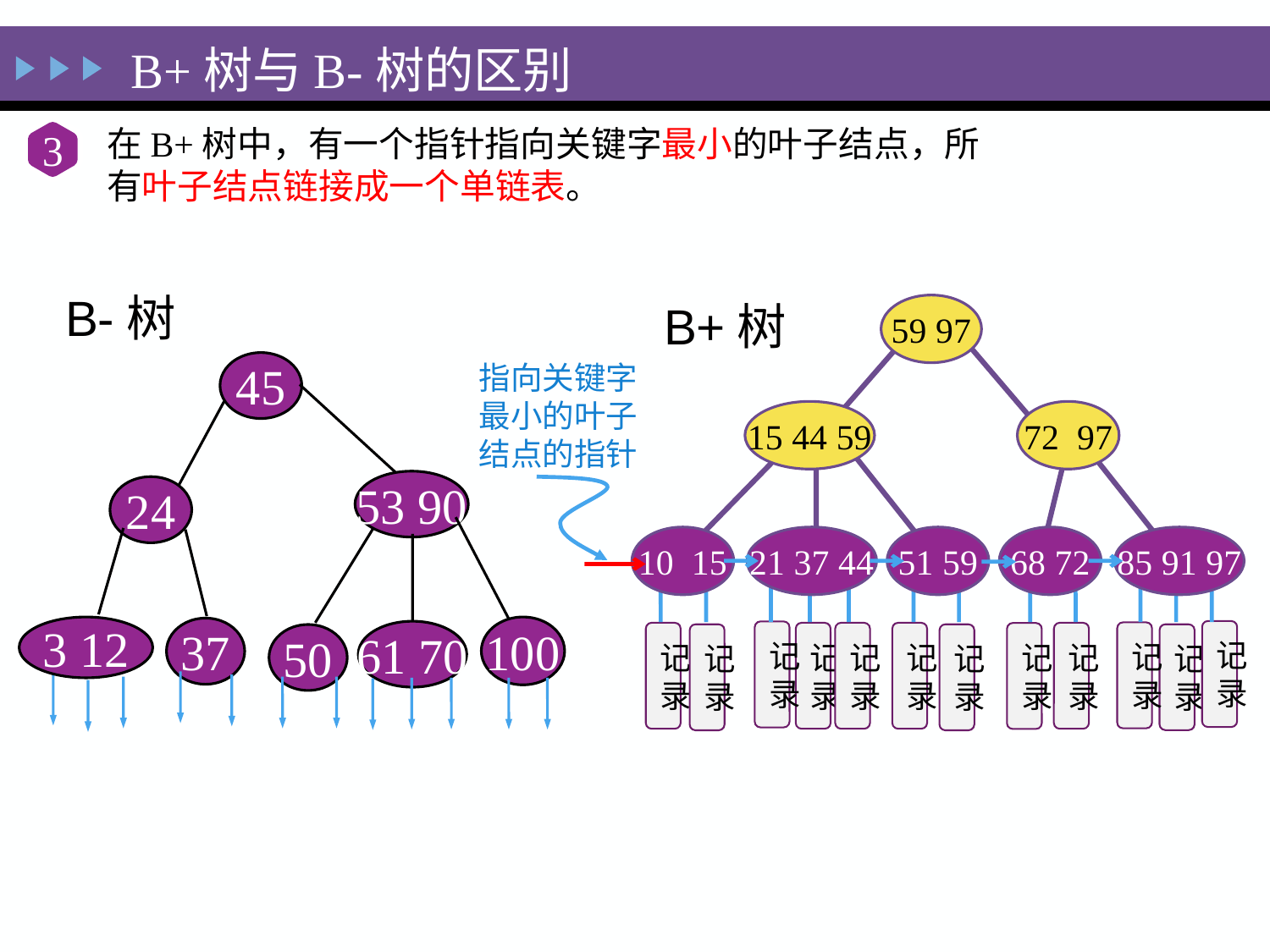

B+树与B-树的区别
在B+树中，有一个指针指向关键字最小的叶子结点，所有叶子结点链接成一个单链表。

3
B-树
45

53 90
24

3 12
100
37
61 70
50

B+树
59 97

15 44 59
72  97

10  15
21 37 44
51 59
68 72
85 91 97

指向关键字最小的叶子结点的指针

记录
记录
记录
记录
记录
记录
记录
记录
记录
记录
记录
记录